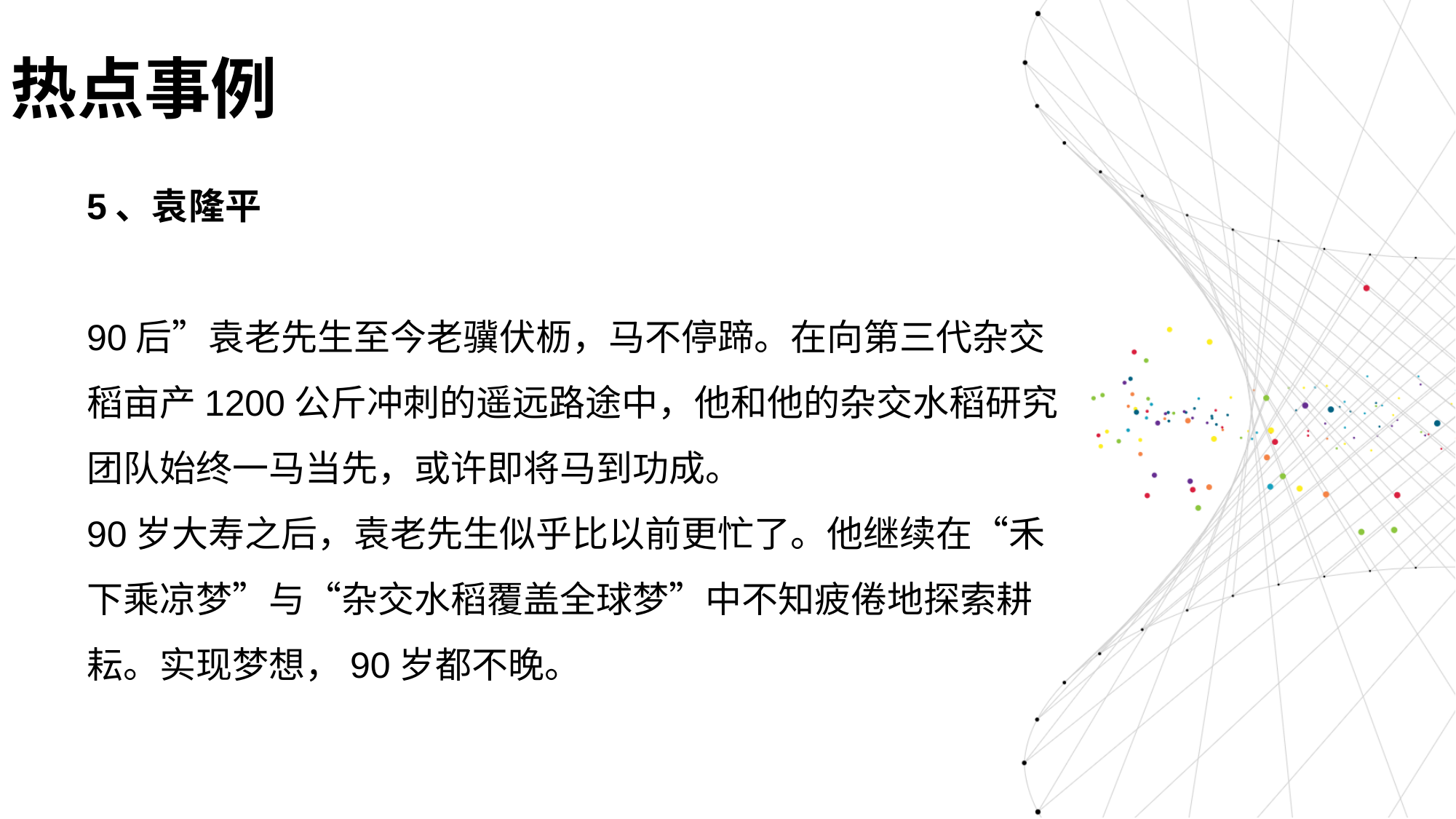

热点事例
5、袁隆平

90后”袁老先生至今老骥伏枥，马不停蹄。在向第三代杂交稻亩产1200公斤冲刺的遥远路途中，他和他的杂交水稻研究团队始终一马当先，或许即将马到功成。
90岁大寿之后，袁老先生似乎比以前更忙了。他继续在“禾下乘凉梦”与“杂交水稻覆盖全球梦”中不知疲倦地探索耕耘。实现梦想，90岁都不晚。